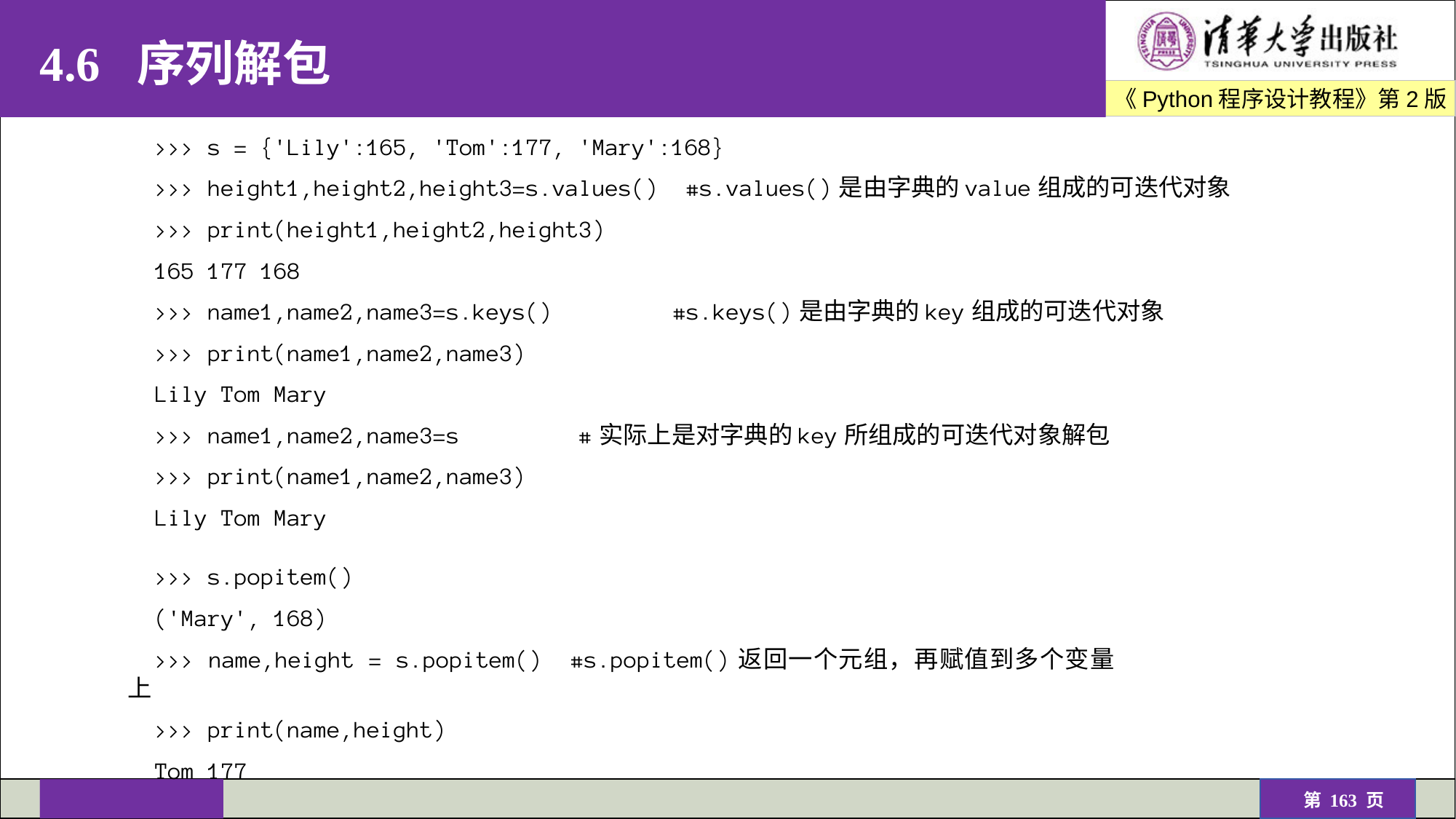

# 4.6  序列解包
>>> s = {'Lily':165, 'Tom':177, 'Mary':168}
>>> height1,height2,height3=s.values()	 #s.values()是由字典的value组成的可迭代对象
>>> print(height1,height2,height3)
165 177 168
>>> name1,name2,name3=s.keys()		#s.keys()是由字典的key组成的可迭代对象
>>> print(name1,name2,name3)
Lily Tom Mary
>>> name1,name2,name3=s         #实际上是对字典的key所组成的可迭代对象解包
>>> print(name1,name2,name3)
Lily Tom Mary
>>> s.popitem()
('Mary', 168)
>>> name,height = s.popitem()  #s.popitem()返回一个元组，再赋值到多个变量上
>>> print(name,height)
Tom 177